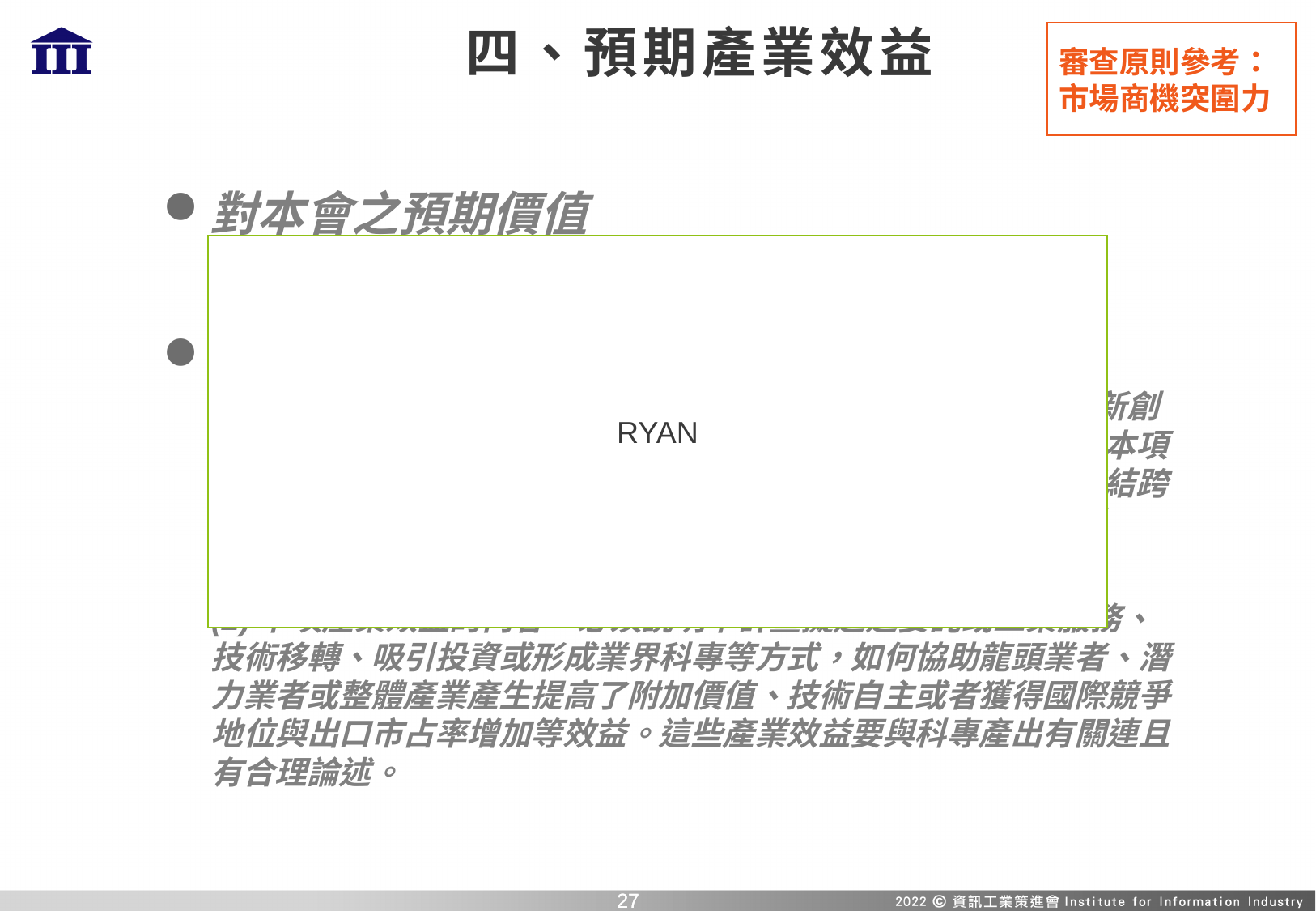

# 四、預期產業效益
審查原則參考：
市場商機突圍力
對本會之預期價值
對本會落實TR25之預期貢獻或綜效
對產業、社會之預期貢獻
(1)請以ROI之角度，說明計畫成果問世後之前三年中，將衍生新創公司或其技轉推廣措施及執行後對產業之重大影響及具體效益。本項產業效益係指由科專計畫研發成果（可包含本計畫過去成果或連結跨領域計畫成果）或衍生新創公司，或對具發展潛力業者或新創事業/部門所造成或帶動之具體效益。
(2)本項產業效益的內容，必須說明本計畫擬透過委託或工業服務、技術移轉、吸引投資或形成業界科專等方式，如何協助龍頭業者、潛力業者或整體產業產生提高了附加價值、技術自主或者獲得國際競爭地位與出口市占率增加等效益。這些產業效益要與科專產出有關連且有合理論述。

RYAN